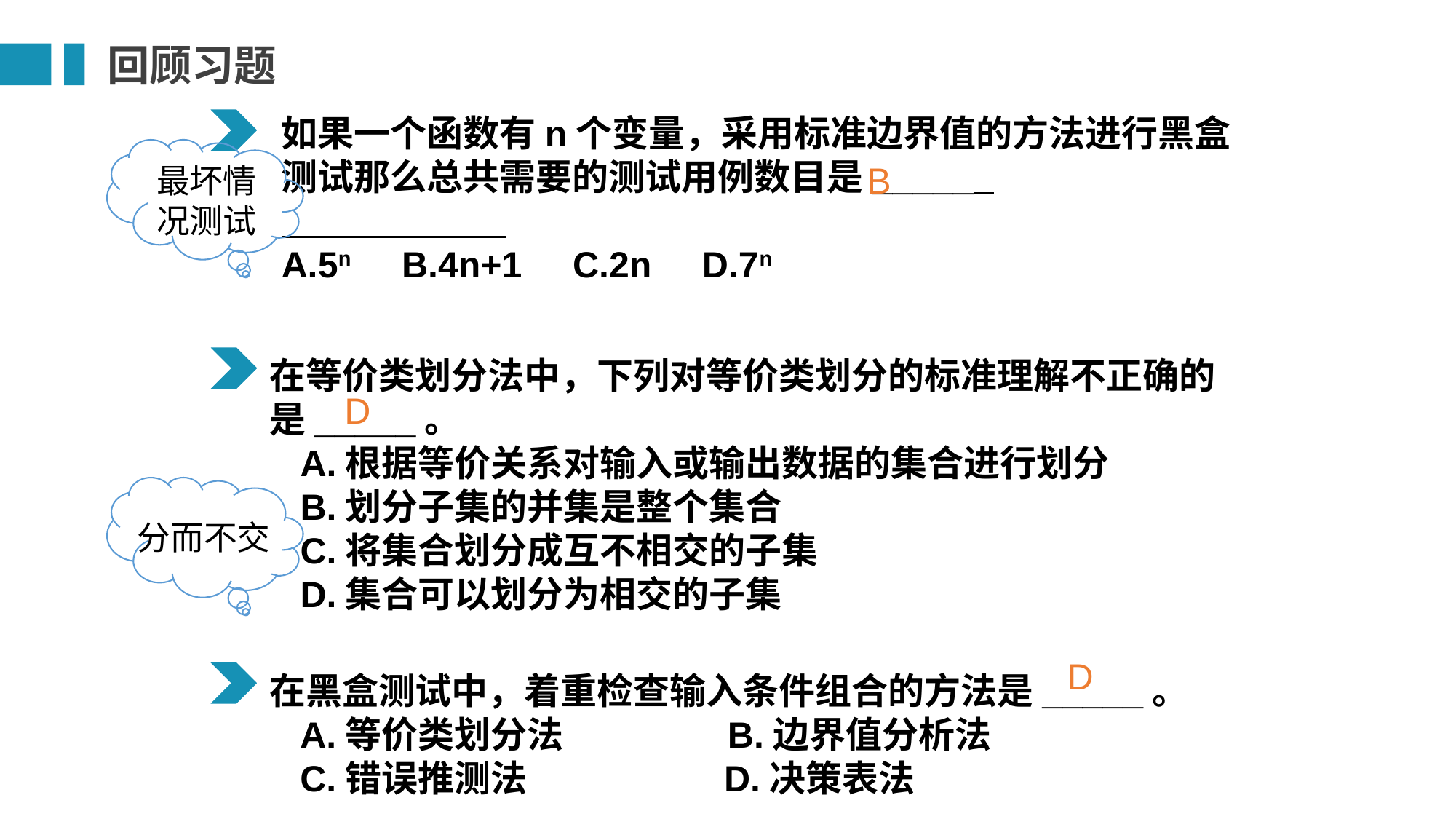

回顾习题

如果一个函数有n个变量，采用标准边界值的方法进行黑盒测试那么总共需要的测试用例数目是_____

A.5n     B.4n+1     C.2n     D.7n

最坏情况测试
B

在等价类划分法中，下列对等价类划分的标准理解不正确的是_____。
   A.根据等价关系对输入或输出数据的集合进行划分
   B.划分子集的并集是整个集合
   C.将集合划分成互不相交的子集
   D.集合可以划分为相交的子集
D

分而不交
D

在黑盒测试中，着重检查输入条件组合的方法是_____。
   A.等价类划分法                   B.边界值分析法
   C.错误推测法                       D.决策表法
2